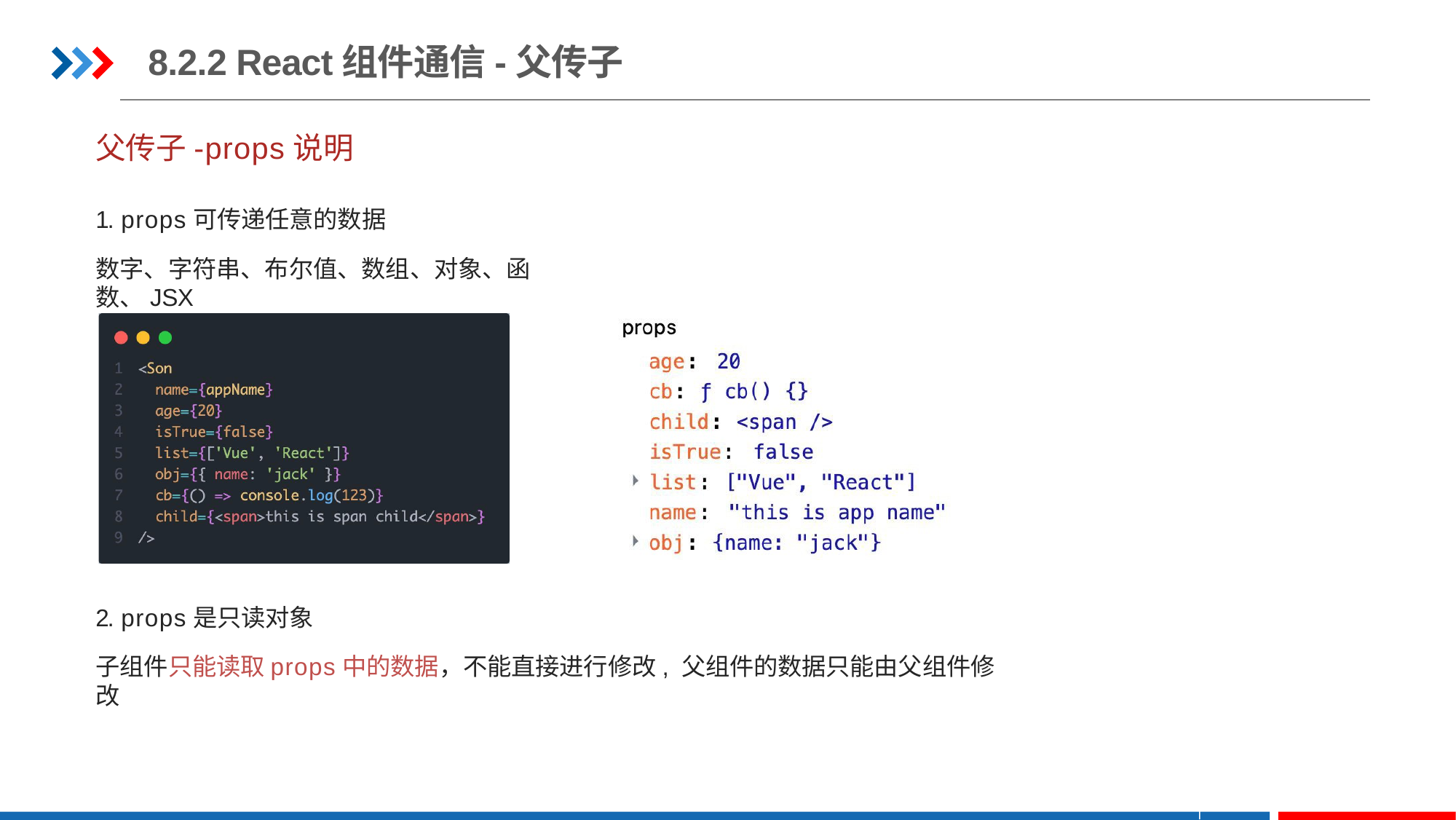

8.2.2 React组件通信-父传子
父传子-props说明

1. props可传递任意的数据
数字、字符串、布尔值、数组、对象、函数、JSX

2. props是只读对象
子组件只能读取props中的数据，不能直接进行修改, 父组件的数据只能由父组件修改